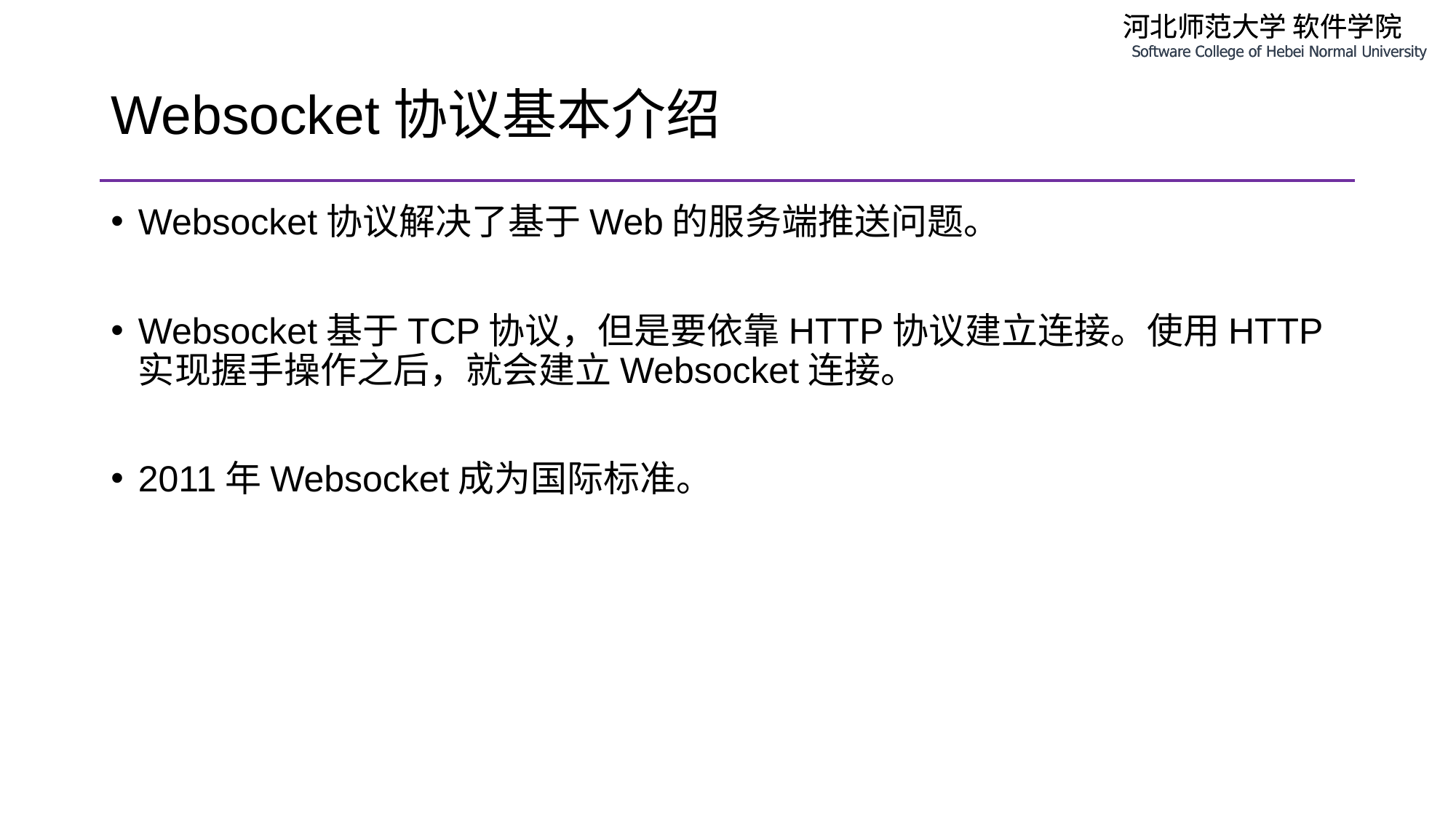

# Websocket协议基本介绍
Websocket协议解决了基于Web的服务端推送问题。

Websocket基于TCP协议，但是要依靠HTTP协议建立连接。使用HTTP实现握手操作之后，就会建立Websocket连接。

2011年Websocket成为国际标准。